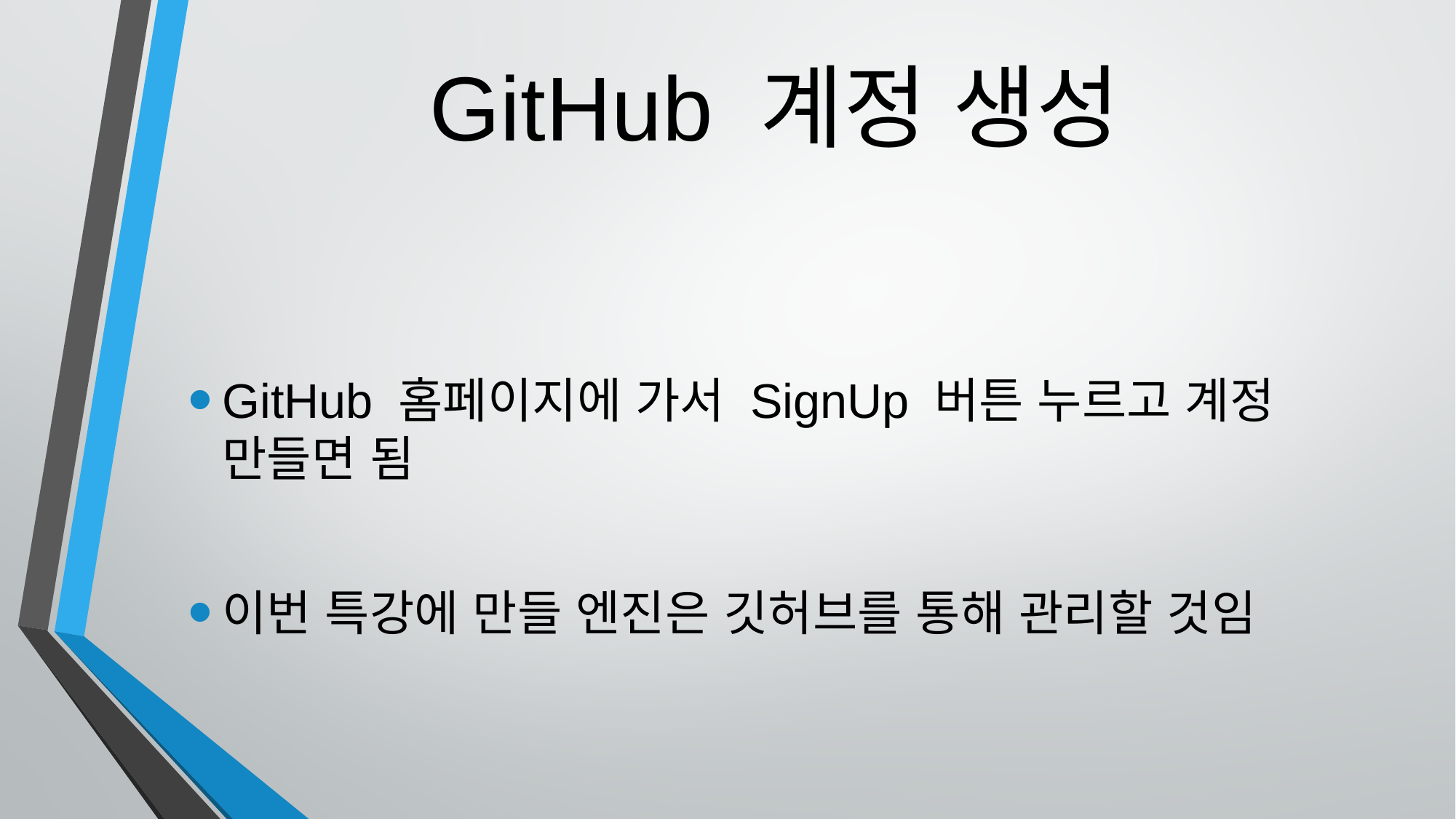

# GitHub 계정 생성
GitHub 홈페이지에 가서 SignUp 버튼 누르고 계정 만들면 됨

이번 특강에 만들 엔진은 깃허브를 통해 관리할 것임